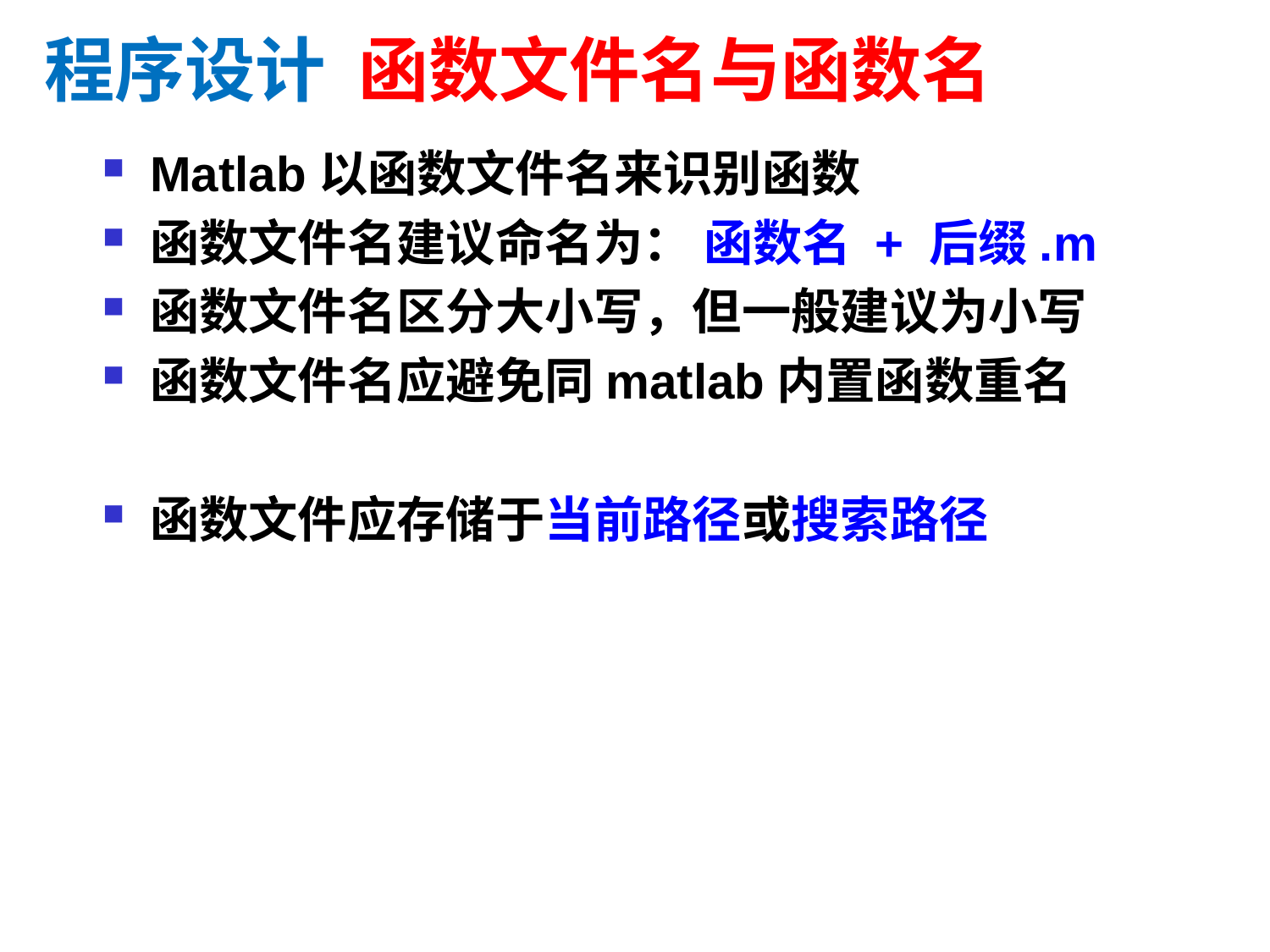

程序设计  函数文件名与函数名
Matlab以函数文件名来识别函数
函数文件名建议命名为： 函数名 + 后缀.m
函数文件名区分大小写，但一般建议为小写
函数文件名应避免同matlab内置函数重名

函数文件应存储于当前路径或搜索路径